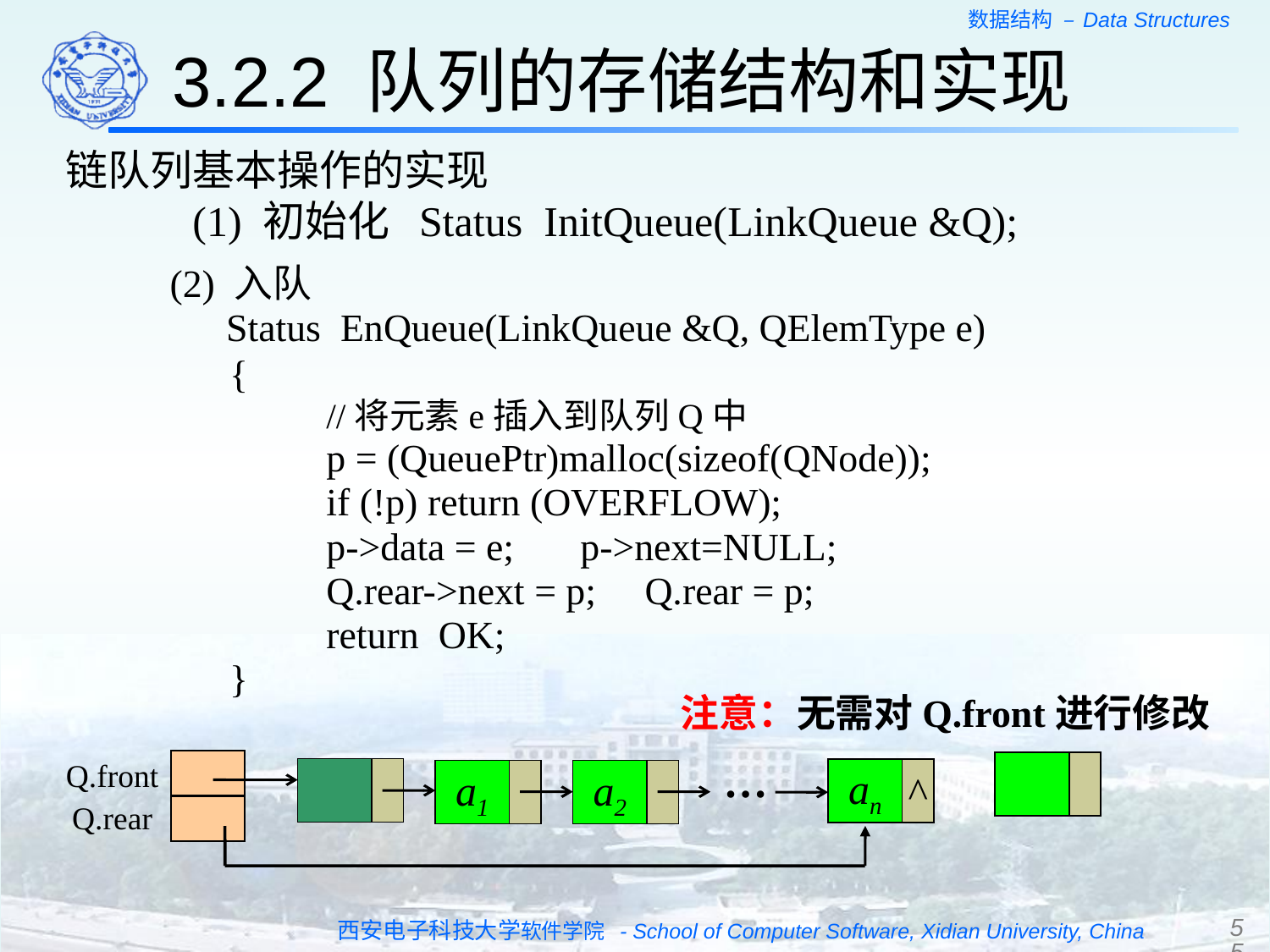

3.2.2 队列的存储结构和实现
链队列基本操作的实现
	(1) 初始化  Status  InitQueue(LinkQueue &Q);
    (2) 入队
	Status  EnQueue(LinkQueue &Q, QElemType e)
   {
	//将元素e插入到队列Q中
	p = (QueuePtr)malloc(sizeof(QNode));
	if (!p) return (OVERFLOW);
	p->data = e;	p->next=NULL;
	Q.rear->next = p;     Q.rear = p;
	return  OK;
   }
注意：无需对Q.front进行修改
…
Q.front

an
^
a1

a2

Q.rear

55